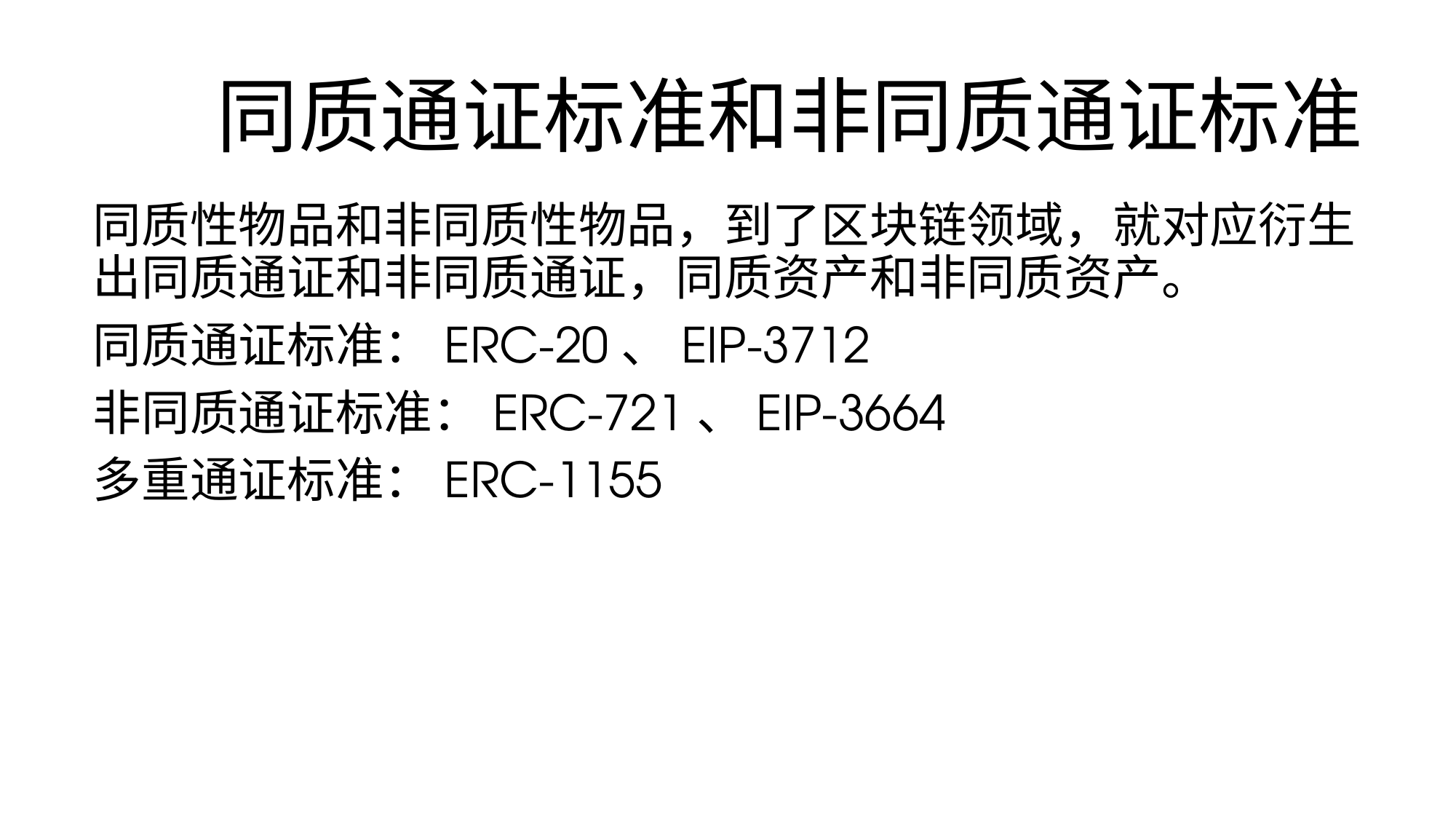

# 同质通证标准和非同质通证标准
同质性物品和非同质性物品，到了区块链领域，就对应衍生出同质通证和非同质通证，同质资产和非同质资产。
同质通证标准：ERC-20、EIP-3712
非同质通证标准：ERC-721、EIP-3664
多重通证标准：ERC-1155